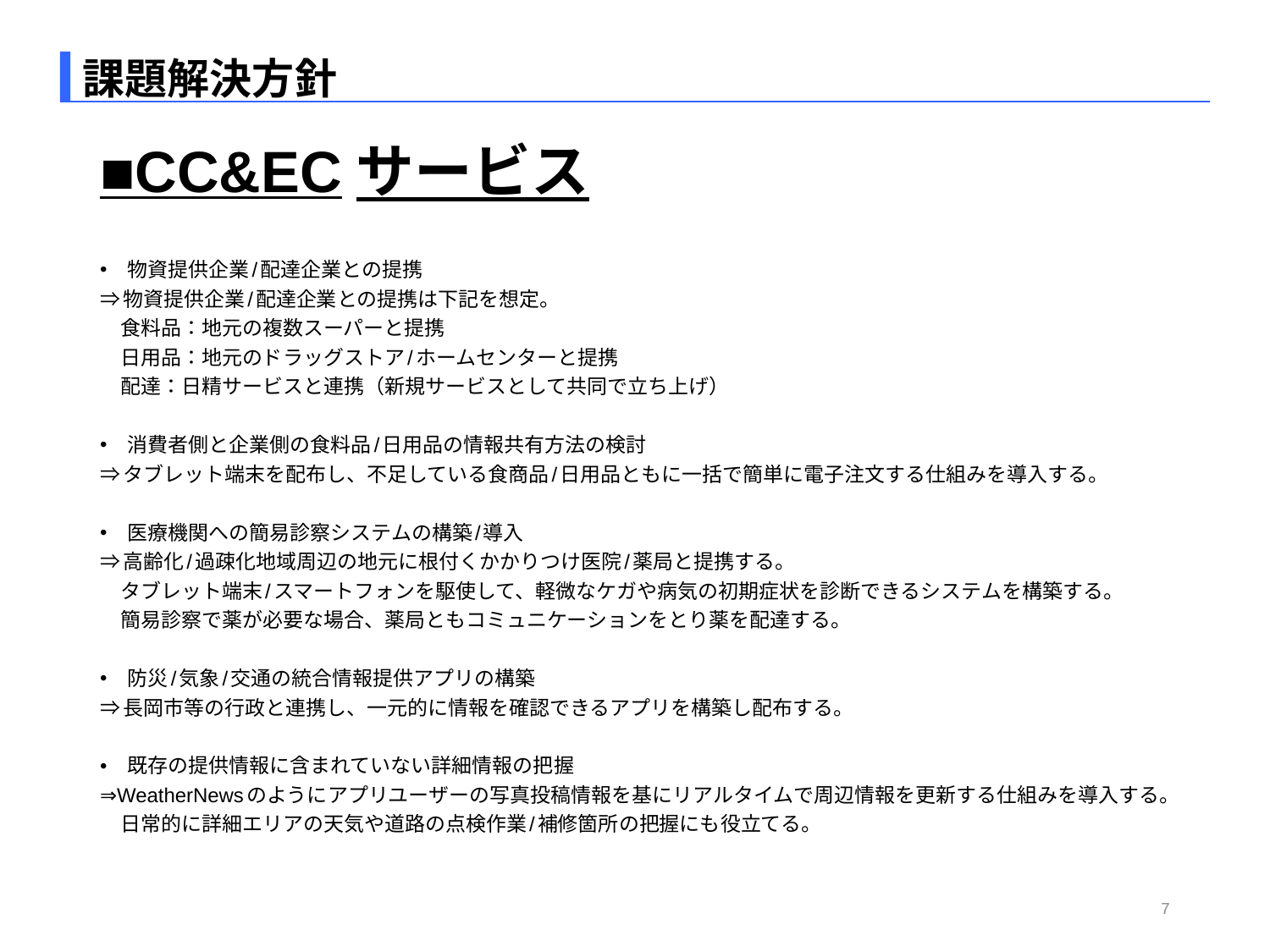

課題解決方針

# ■CC&ECサービス
物資提供企業/配達企業との提携
⇒物資提供企業/配達企業との提携は下記を想定。
　食料品：地元の複数スーパーと提携
　日用品：地元のドラッグストア/ホームセンターと提携
　配達：日精サービスと連携（新規サービスとして共同で立ち上げ）

消費者側と企業側の食料品/日用品の情報共有方法の検討
⇒タブレット端末を配布し、不足している食商品/日用品ともに一括で簡単に電子注文する仕組みを導入する。

医療機関への簡易診察システムの構築/導入
⇒高齢化/過疎化地域周辺の地元に根付くかかりつけ医院/薬局と提携する。
　タブレット端末/スマートフォンを駆使して、軽微なケガや病気の初期症状を診断できるシステムを構築する。
　簡易診察で薬が必要な場合、薬局ともコミュニケーションをとり薬を配達する。

防災/気象/交通の統合情報提供アプリの構築
⇒長岡市等の行政と連携し、一元的に情報を確認できるアプリを構築し配布する。

既存の提供情報に含まれていない詳細情報の把握
⇒WeatherNewsのようにアプリユーザーの写真投稿情報を基にリアルタイムで周辺情報を更新する仕組みを導入する。
　日常的に詳細エリアの天気や道路の点検作業/補修箇所の把握にも役立てる。

7